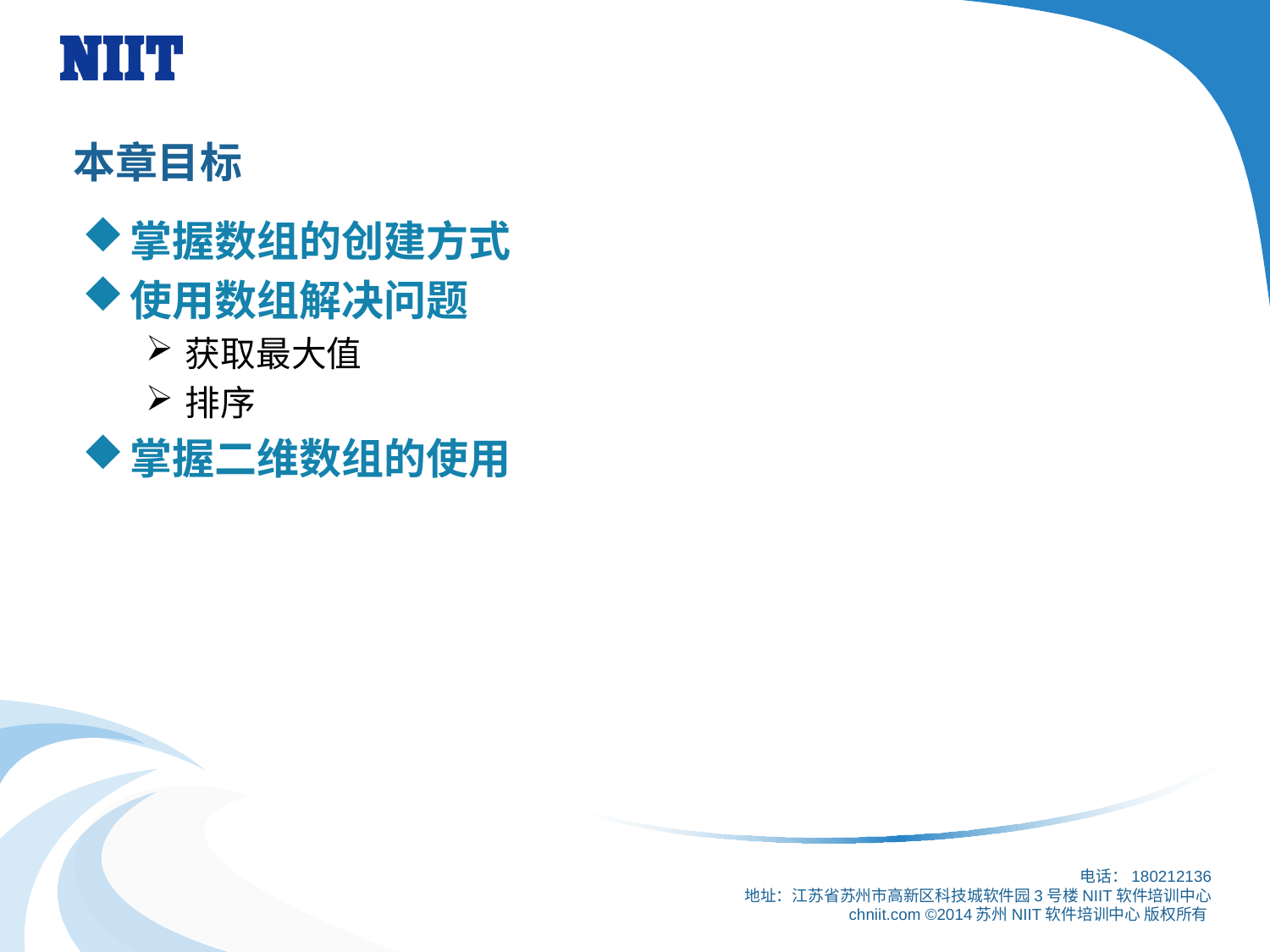

# 本章目标
掌握数组的创建方式
使用数组解决问题
获取最大值
排序
掌握二维数组的使用